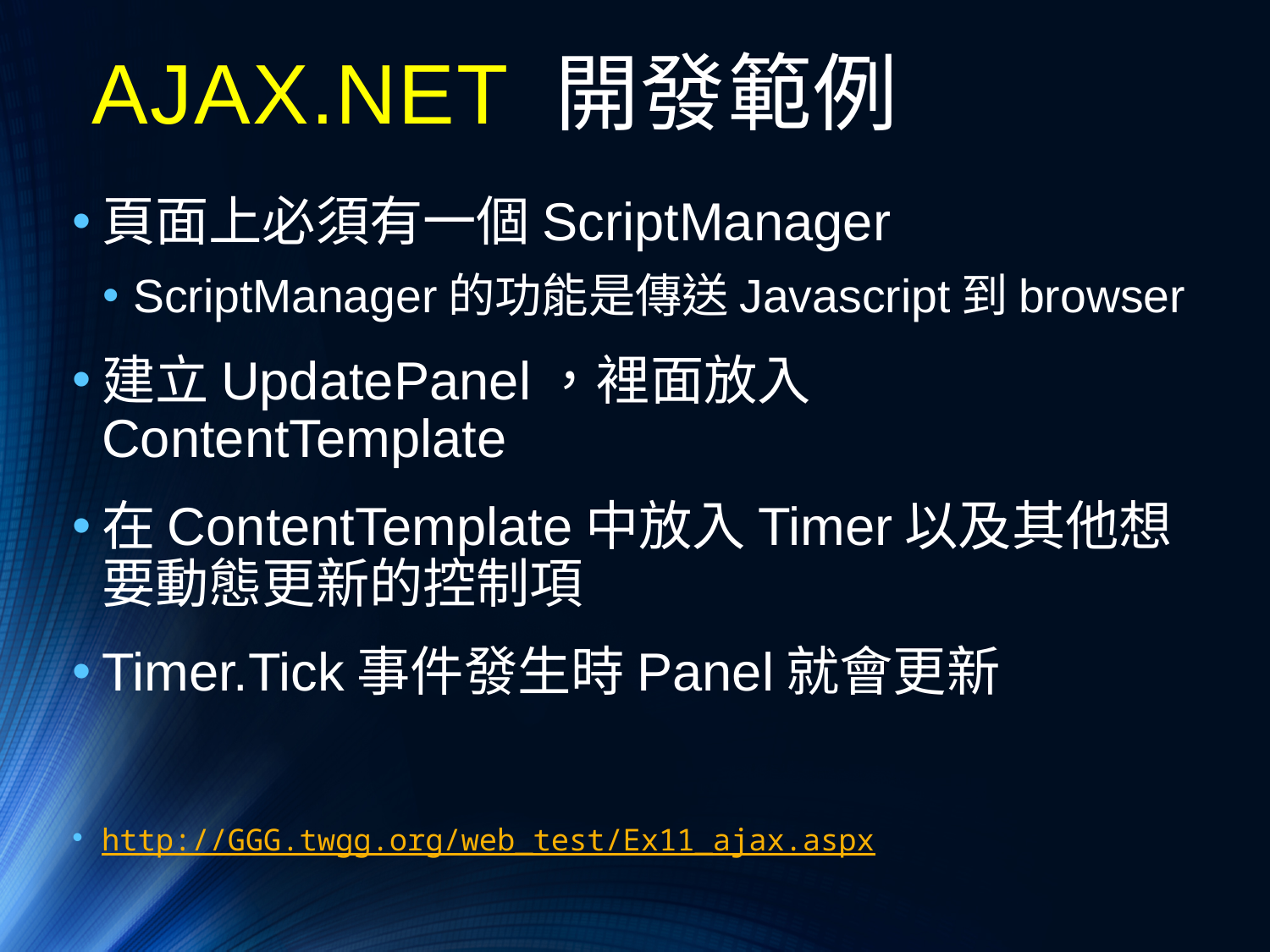

# AJAX.NET 開發範例
頁面上必須有一個ScriptManager
ScriptManager的功能是傳送Javascript到browser
建立UpdatePanel，裡面放入ContentTemplate
在ContentTemplate中放入Timer以及其他想要動態更新的控制項
Timer.Tick事件發生時Panel就會更新

http://GGG.twgg.org/web_test/Ex11_ajax.aspx